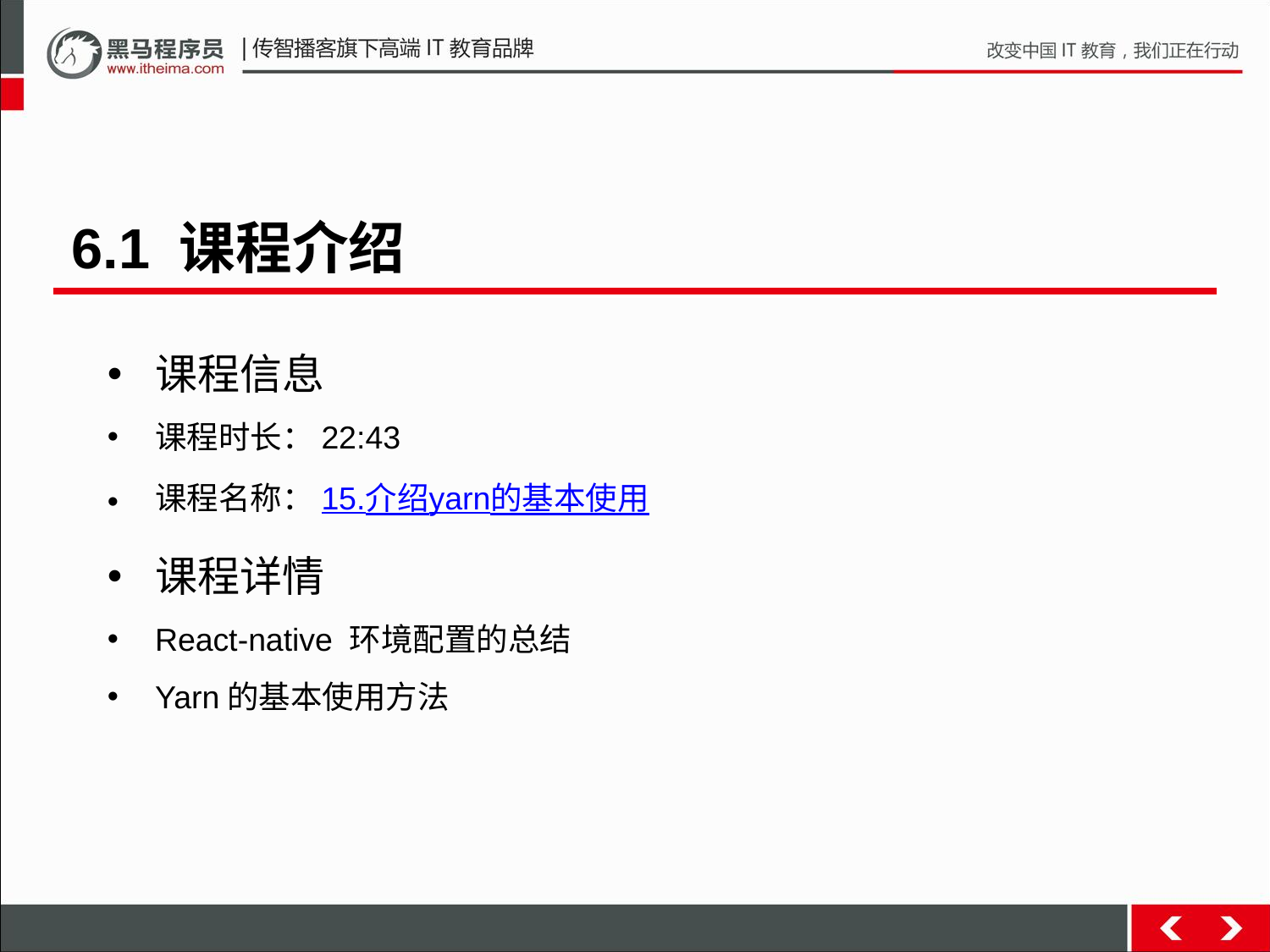

6.1 课程介绍
课程信息
课程时长：22:43
课程名称：15.介绍yarn的基本使用
课程详情
React-native 环境配置的总结
Yarn的基本使用方法